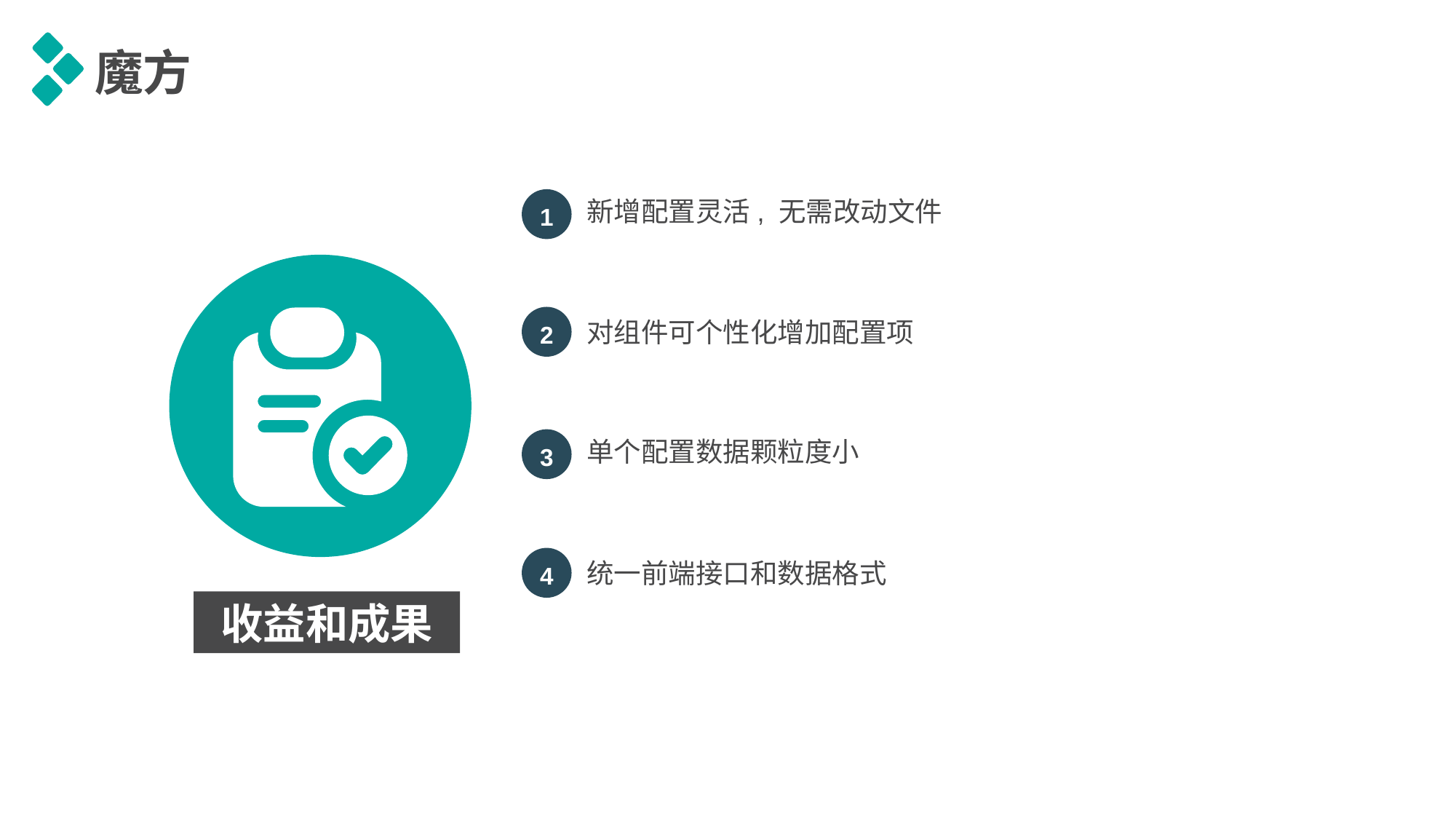

魔方

1
新增配置灵活, 无需改动文件

2

对组件可个性化增加配置项
单个配置数据颗粒度小
3
4
统一前端接口和数据格式
收益和成果